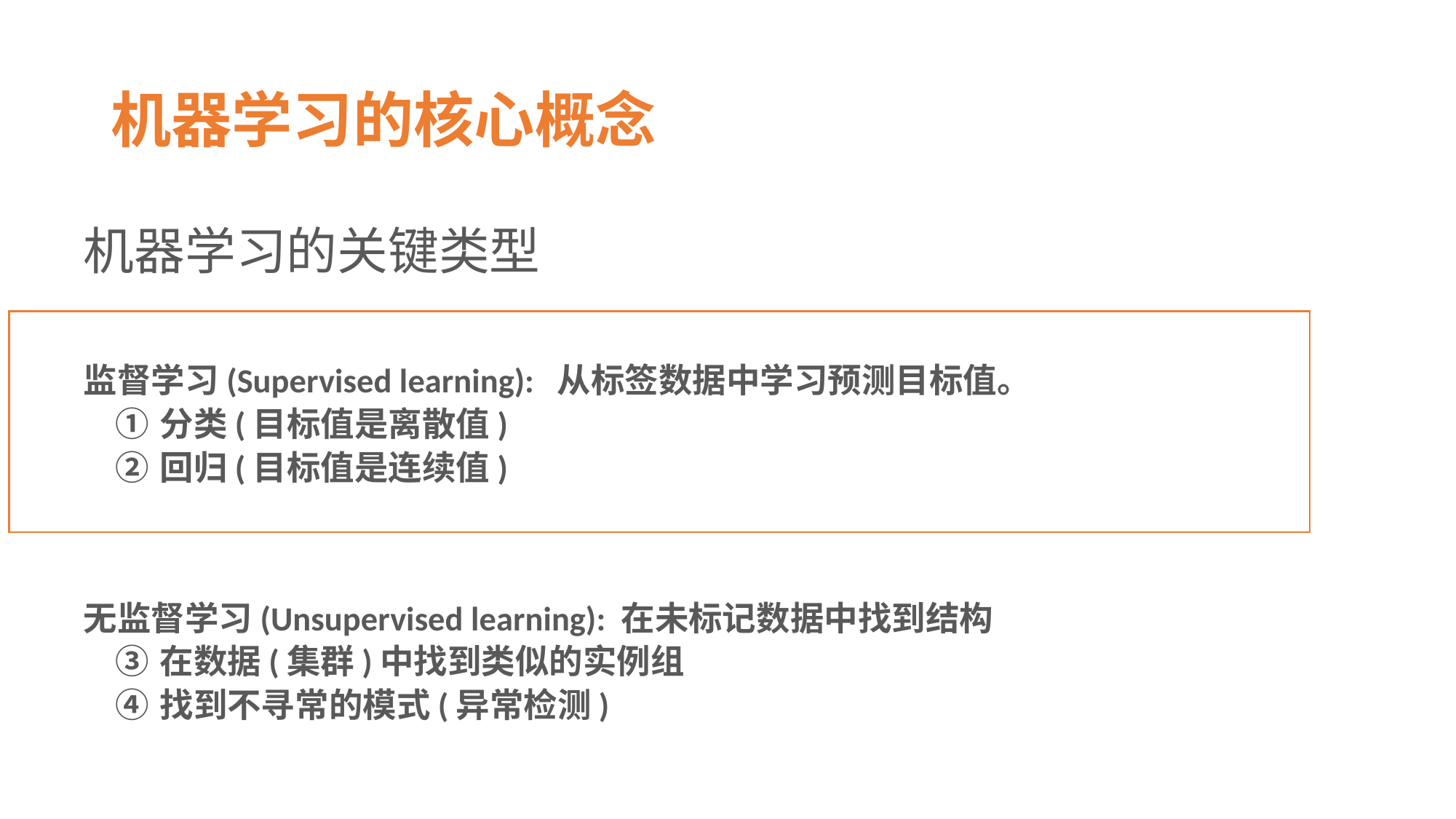

# 机器学习的核心概念
机器学习的关键类型

监督学习(Supervised learning):  从标签数据中学习预测目标值。
分类(目标值是离散值)
回归(目标值是连续值)

无监督学习(Unsupervised learning): 在未标记数据中找到结构
在数据(集群)中找到类似的实例组
找到不寻常的模式(异常检测)